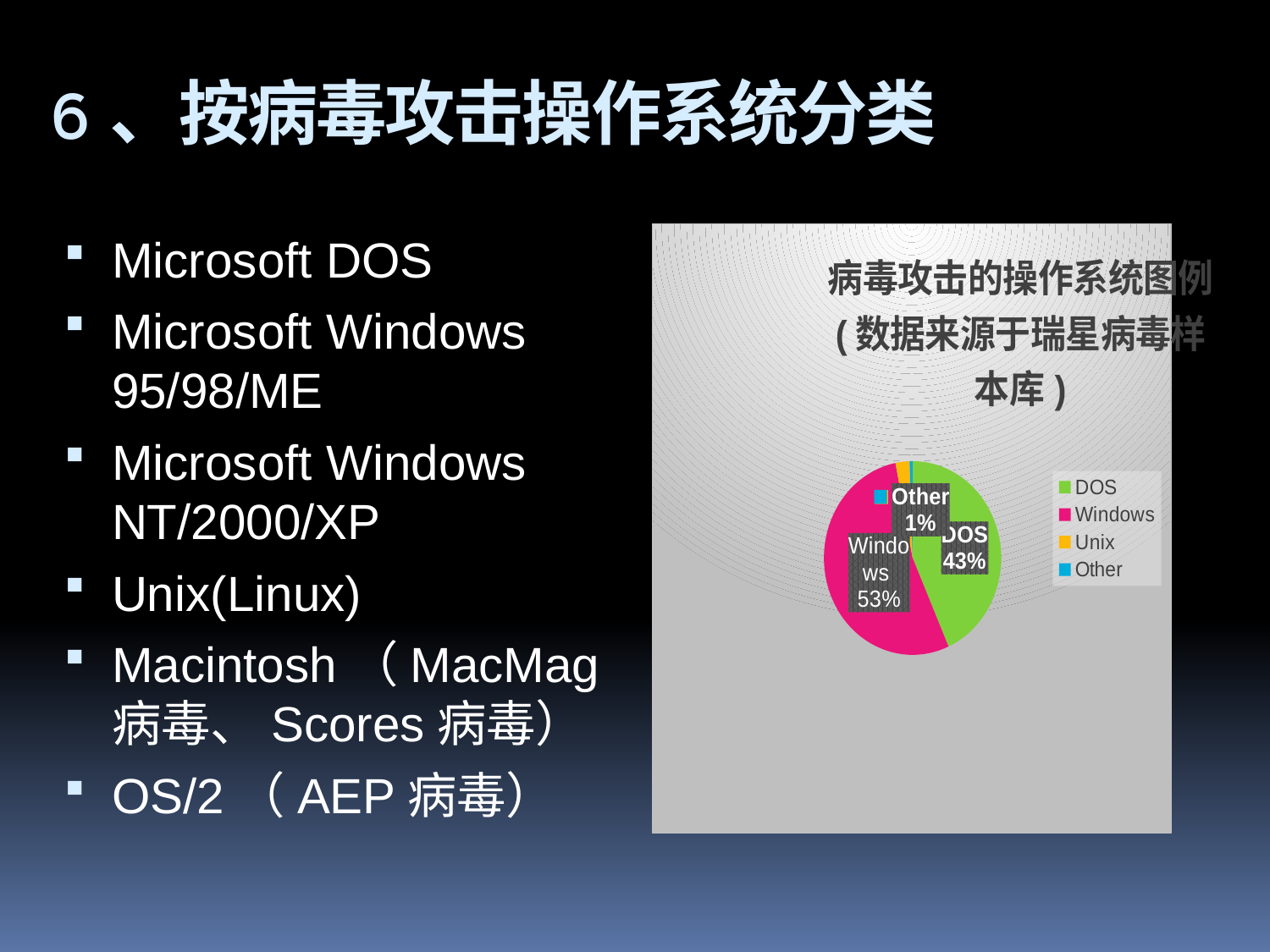

# 6、按病毒攻击操作系统分类
Microsoft DOS
Microsoft Windows 95/98/ME
Microsoft Windows NT/2000/XP
Unix(Linux)
Macintosh（MacMag病毒、Scores病毒）
OS/2（AEP病毒）

### Chart: 病毒攻击的操作系统图例
(数据来源于瑞星病毒样本库)

| Category | DOS |  |  |  |
|---|---|---|---|---|
| DOS | 17000.0 | None | None | None |
| Windows | 21000.0 | None | None | None |
| Unix | 1000.0 | None | None | None |
| Other | 210.0 | None | None | None |